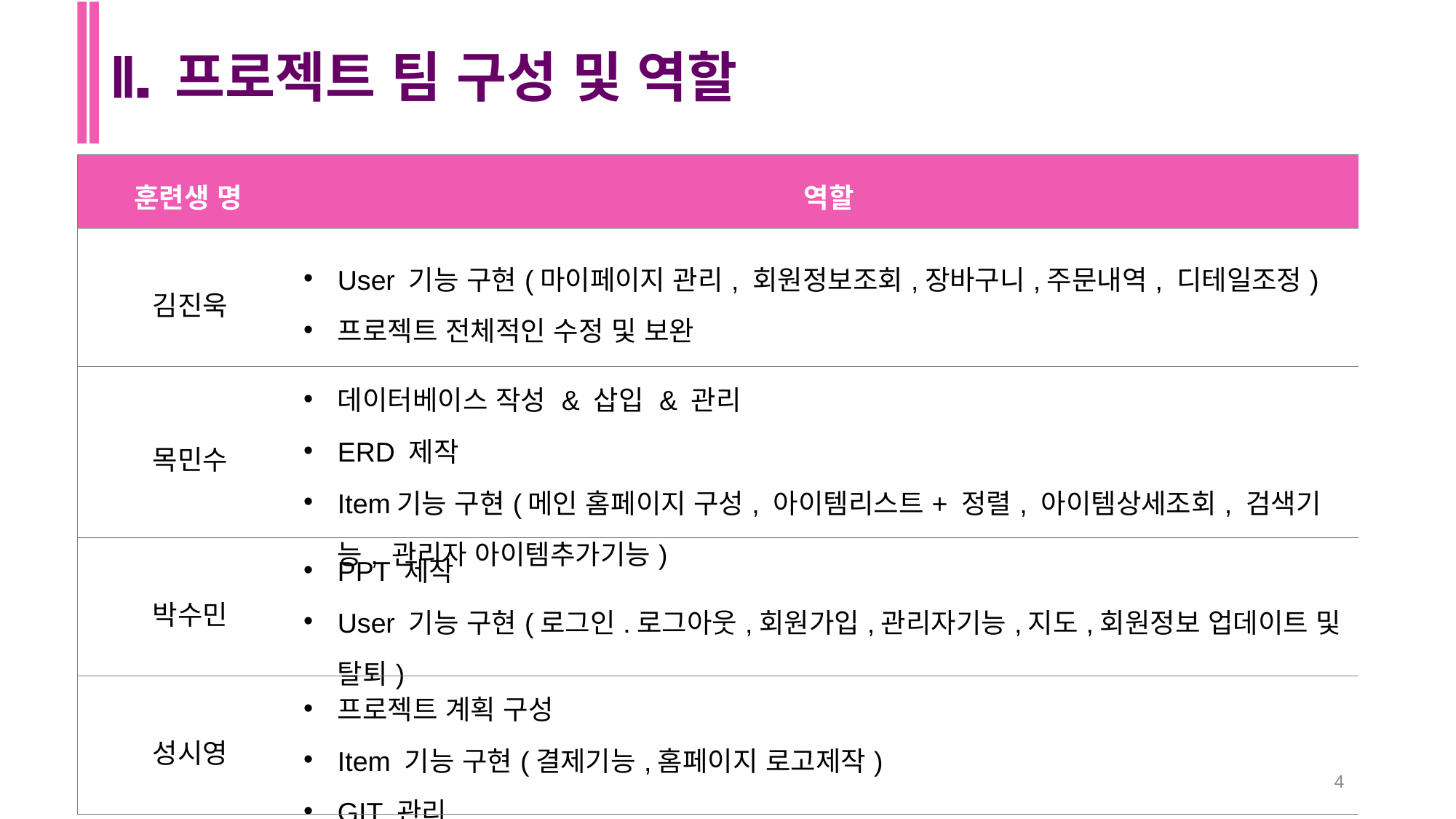

Ⅱ. 프로젝트 팀 구성 및 역할
| 훈련생 명 | 역할 |
| --- | --- |
| 김진욱 | User 기능 구현(마이페이지 관리, 회원정보조회,장바구니,주문내역, 디테일조정) 프로젝트 전체적인 수정 및 보완 |
| 목민수 | 데이터베이스 작성 & 삽입 & 관리 ERD 제작 Item기능 구현(메인 홈페이지 구성, 아이템리스트+ 정렬, 아이템상세조회, 검색기능, 관리자 아이템추가기능) |
| 박수민 | PPT 제작 User 기능 구현(로그인.로그아웃,회원가입,관리자기능,지도,회원정보 업데이트 및 탈퇴) |
| 성시영 | 프로젝트 계획 구성 Item 기능 구현(결제기능,홈페이지 로고제작) GIT 관리 |
4